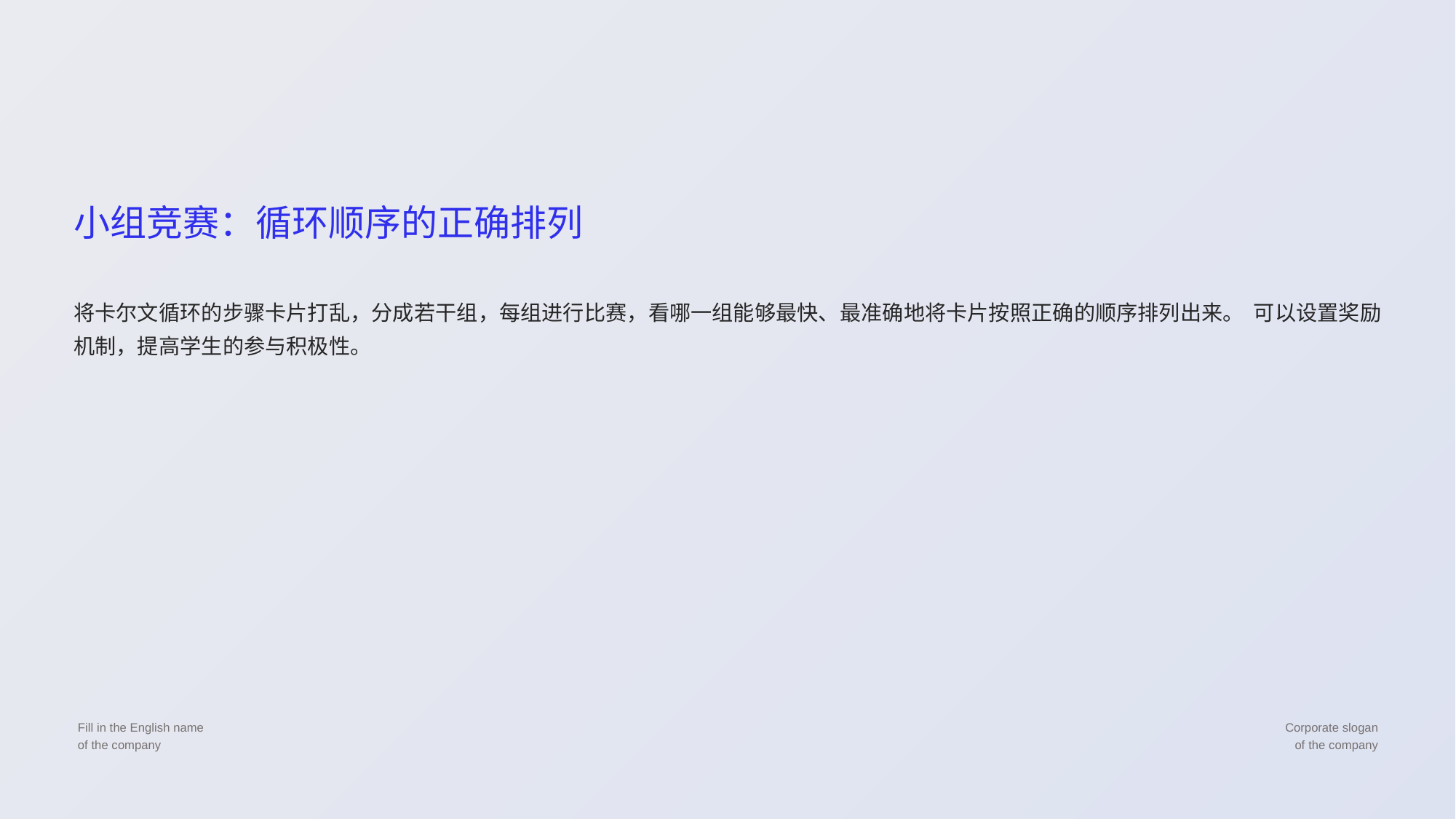

小组竞赛：循环顺序的正确排列
将卡尔文循环的步骤卡片打乱，分成若干组，每组进行比赛，看哪一组能够最快、最准确地将卡片按照正确的顺序排列出来。  可以设置奖励机制，提高学生的参与积极性。
Fill in the English name
of the company
Corporate slogan
of the company